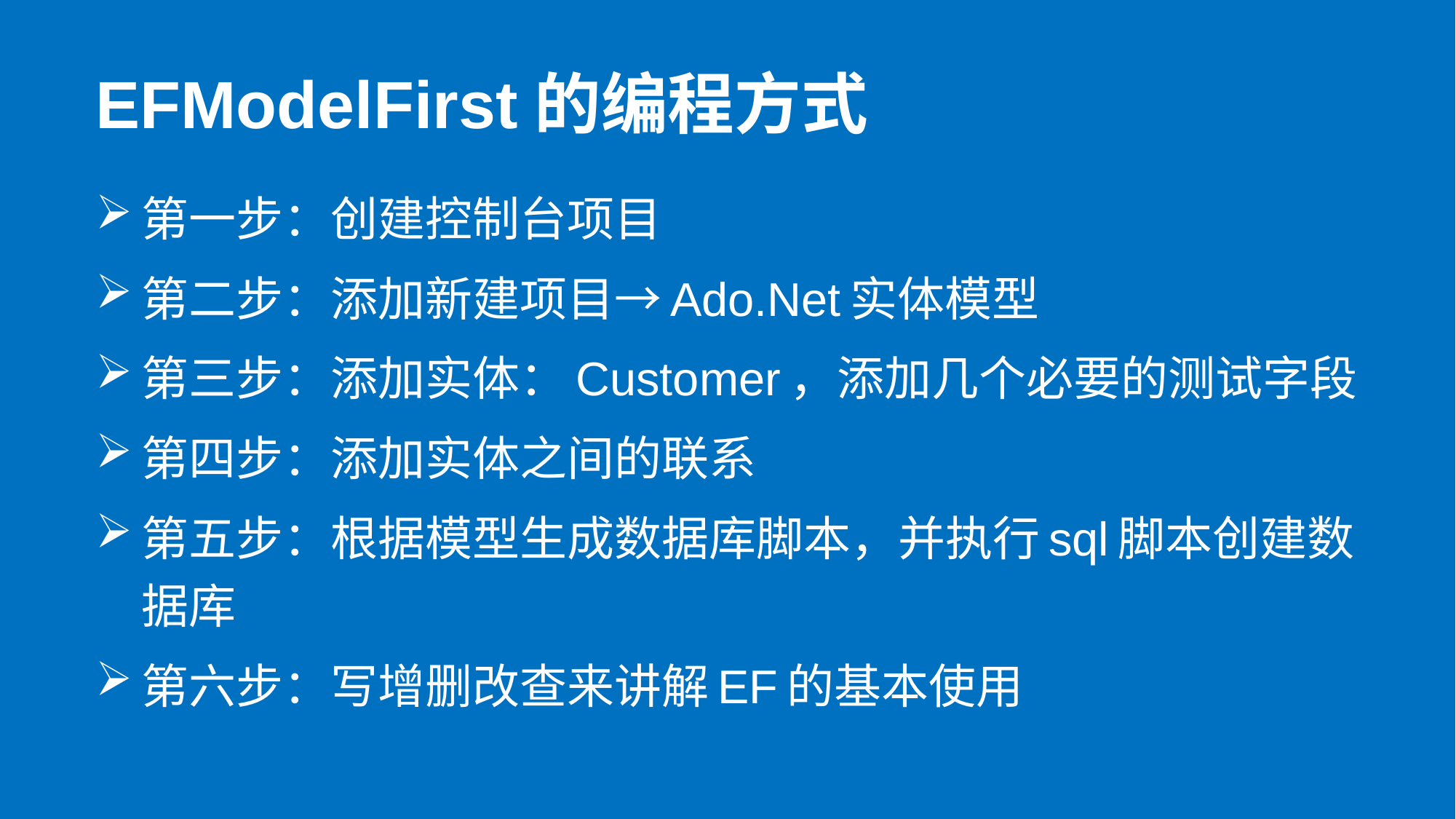

# EFModelFirst的编程方式
第一步：创建控制台项目
第二步：添加新建项目→Ado.Net实体模型
第三步：添加实体：Customer，添加几个必要的测试字段
第四步：添加实体之间的联系
第五步：根据模型生成数据库脚本，并执行sql脚本创建数据库
第六步：写增删改查来讲解EF的基本使用